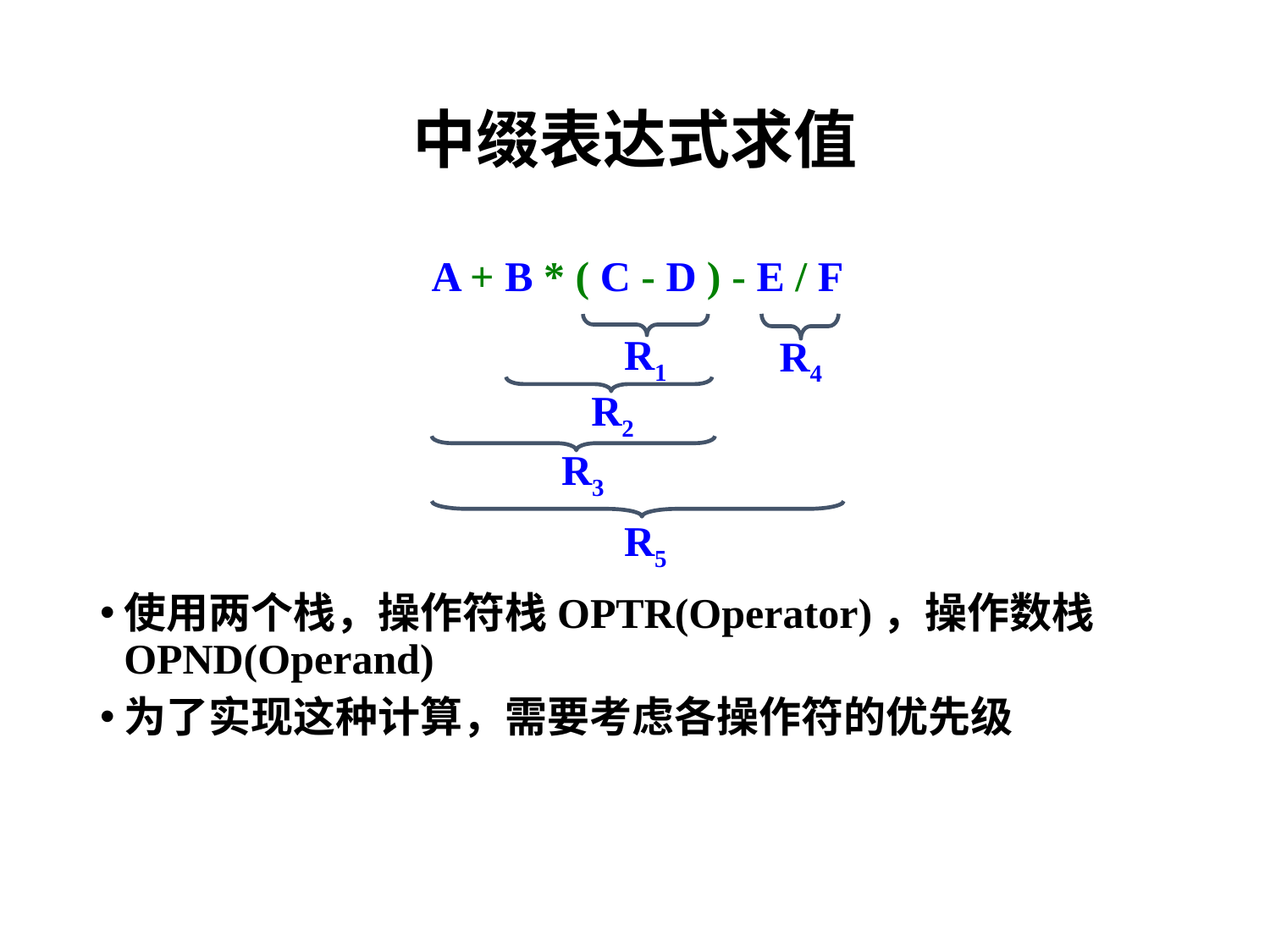

# 中缀表达式求值
 A + B * ( C - D ) - E / F

R1
R4
R2
R3
R5
使用两个栈，操作符栈OPTR(Operator)，操作数栈OPND(Operand)
为了实现这种计算，需要考虑各操作符的优先级